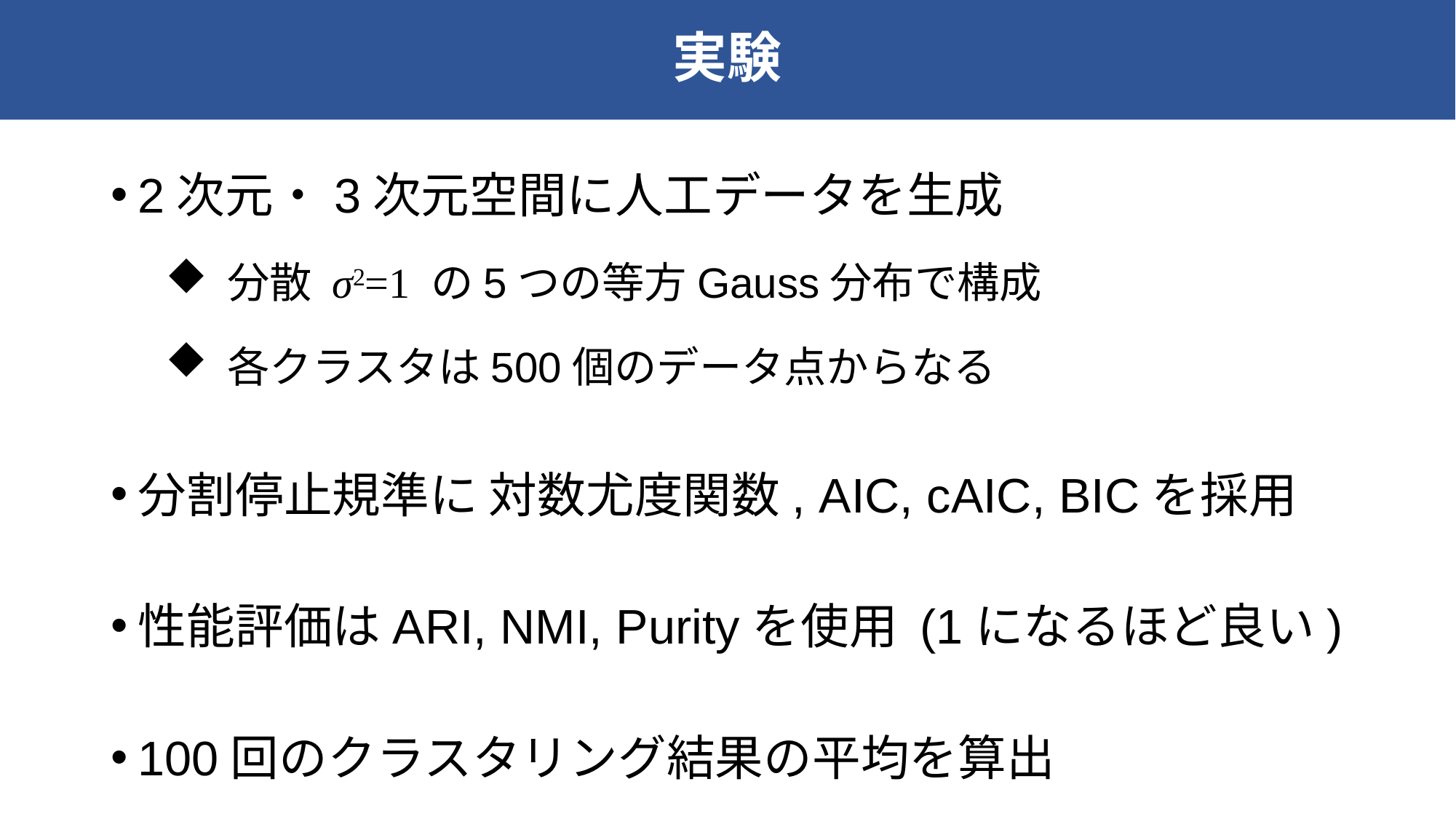

# 実験
2次元・3次元空間に人工データを生成
 分散 σ2=1 の5つの等方Gauss分布で構成
 各クラスタは500個のデータ点からなる
分割停止規準に 対数尤度関数, AIC, cAIC, BICを採用
性能評価はARI, NMI, Purityを使用 (1になるほど良い)
100回のクラスタリング結果の平均を算出